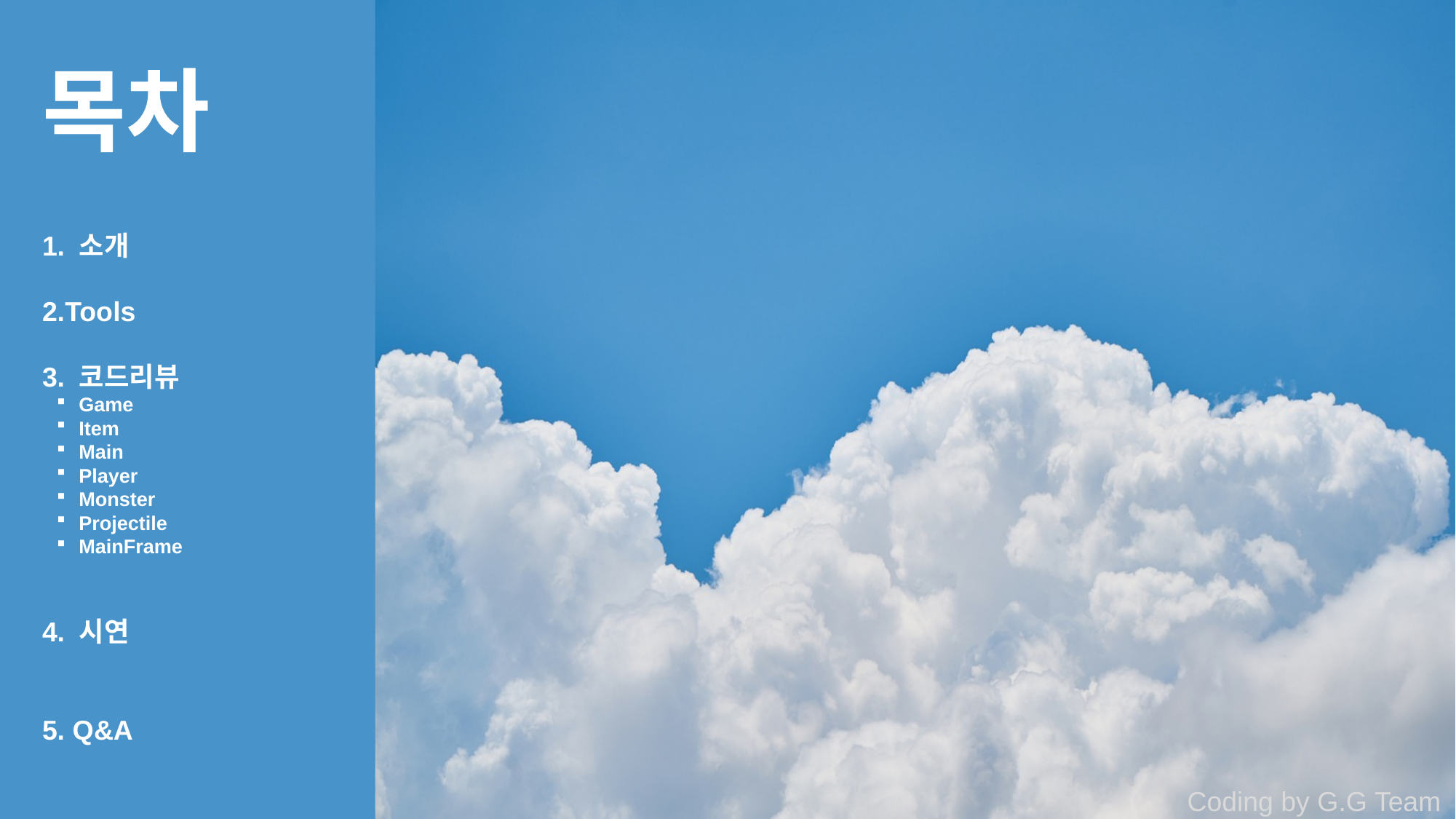

목차

1. 소개

2.Tools

3. 코드리뷰
Game
Item
Main
Player
Monster
Projectile
MainFrame

4. 시연

5. Q&A

Coding by G.G Team
Coding by G.G Team